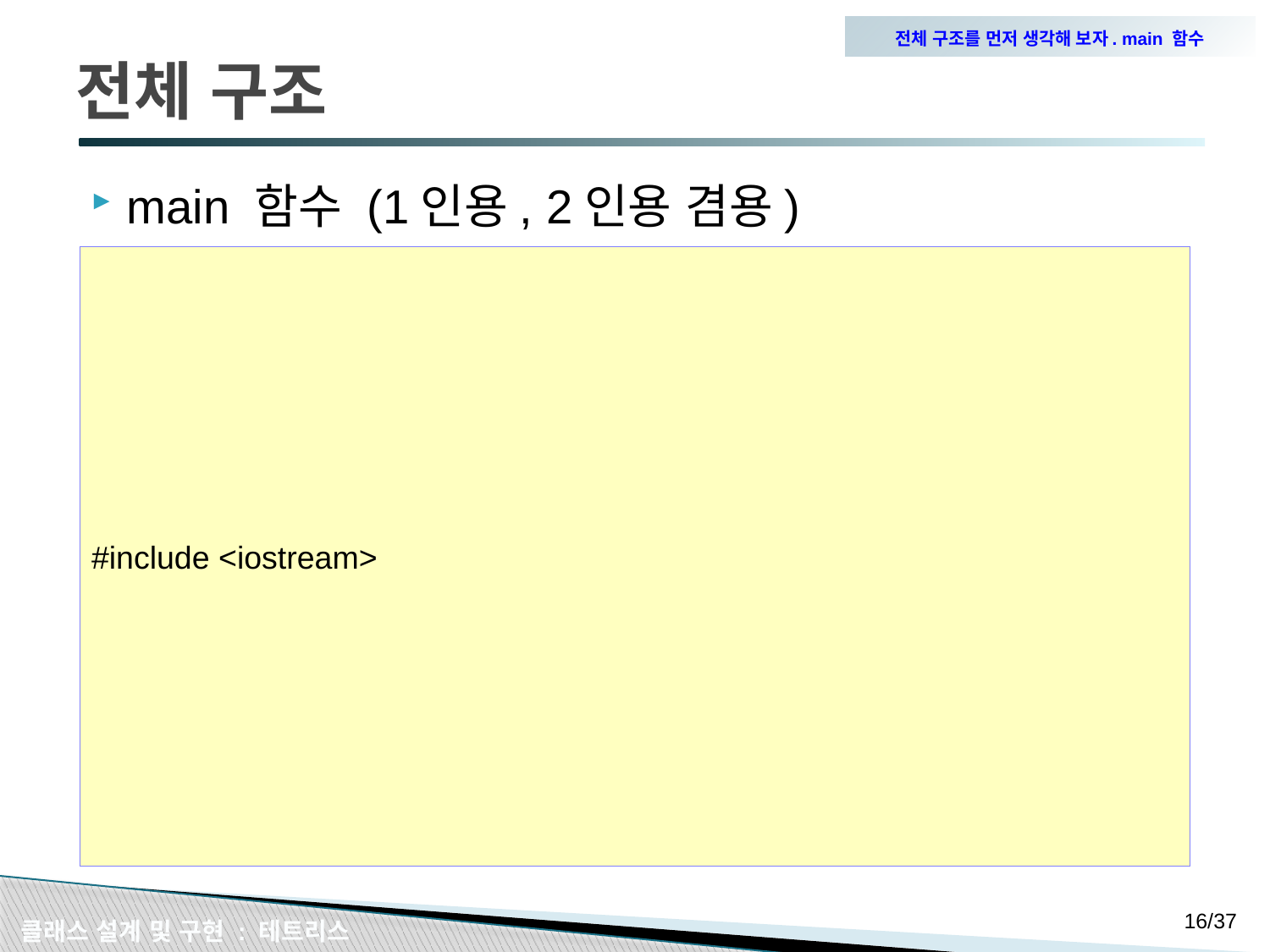

전체 구조를 먼저 생각해 보자. main 함수
# 전체 구조
main 함수 (1인용, 2인용 겸용)
16